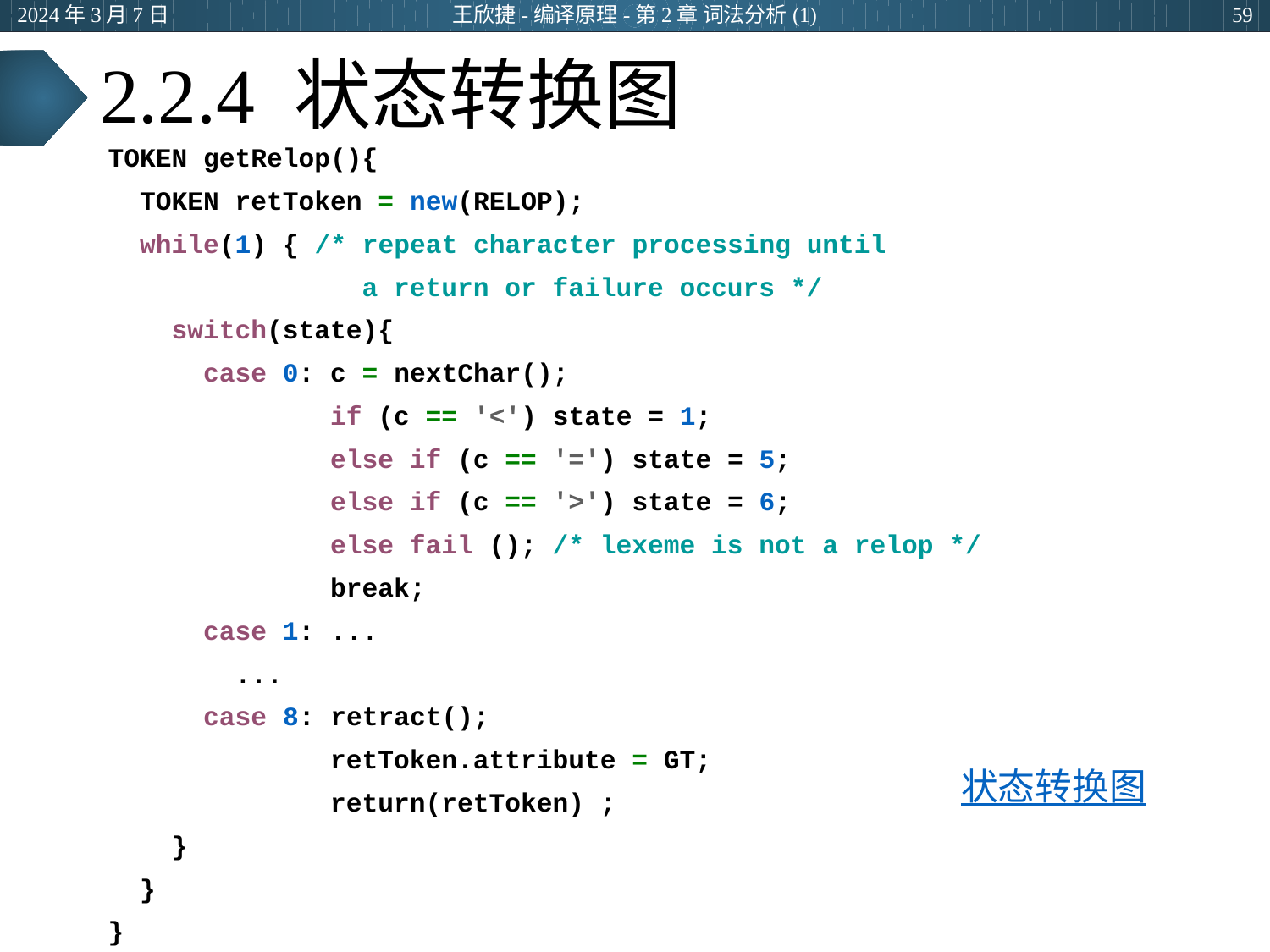

2024年3月7日
王欣捷-编译原理-第2章 词法分析(1)
59
# 2.2.4 状态转换图
TOKEN getRelop(){
  TOKEN retToken = new(RELOP);
  while(1) { /* repeat character processing until
                a return or failure occurs */
    switch(state){
      case 0: c = nextChar();
              if (c == '<') state = 1;
              else if (c == '=') state = 5;
              else if (c == '>') state = 6;
              else fail (); /* lexeme is not a relop */
              break;
      case 1: ...
        ...
      case 8: retract();
              retToken.attribute = GT;
              return(retToken) ;
    }
  }
}
状态转换图